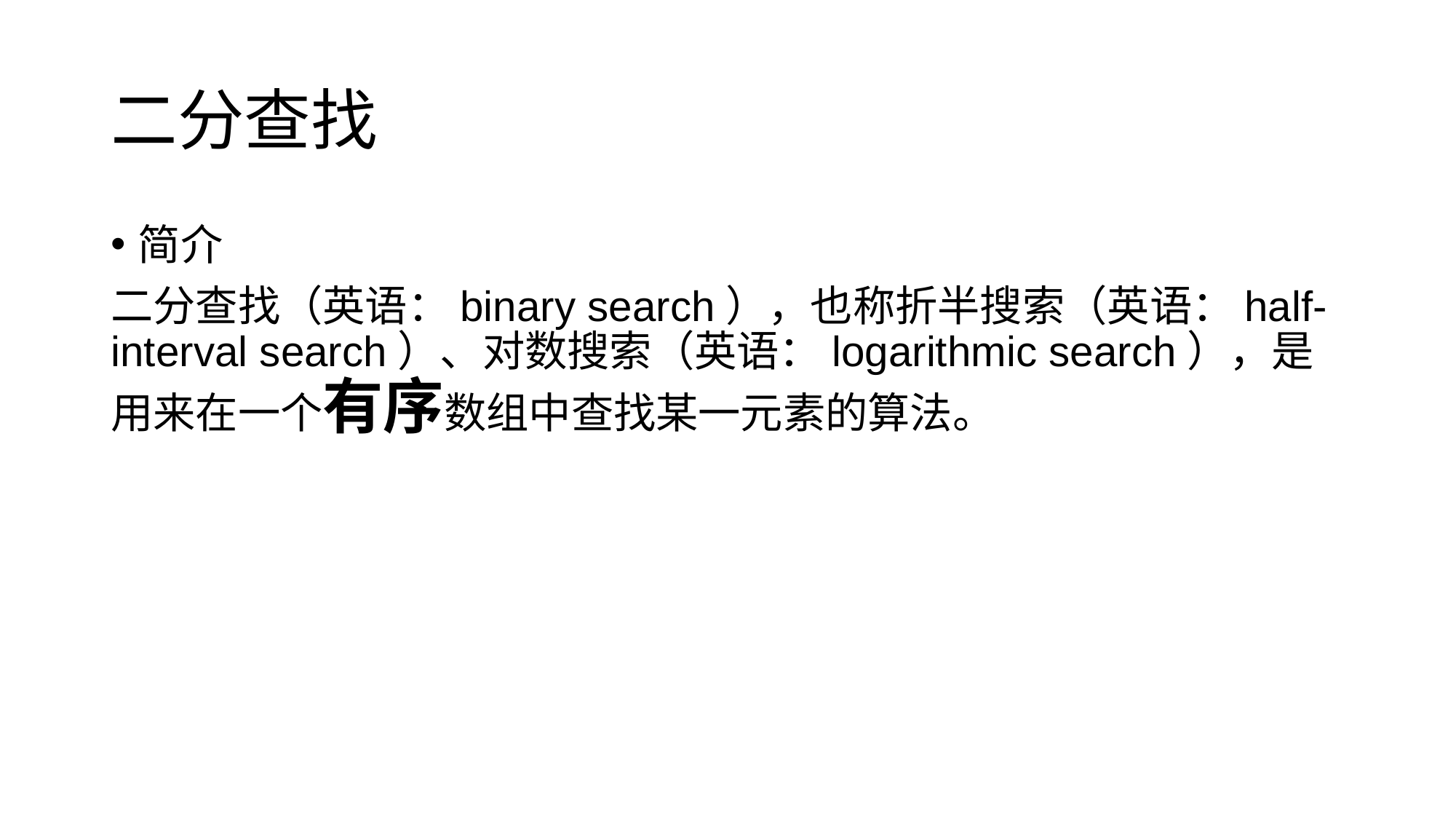

# 二分查找
简介
二分查找（英语：binary search），也称折半搜索（英语：half-interval search）、对数搜索（英语：logarithmic search），是用来在一个有序数组中查找某一元素的算法。